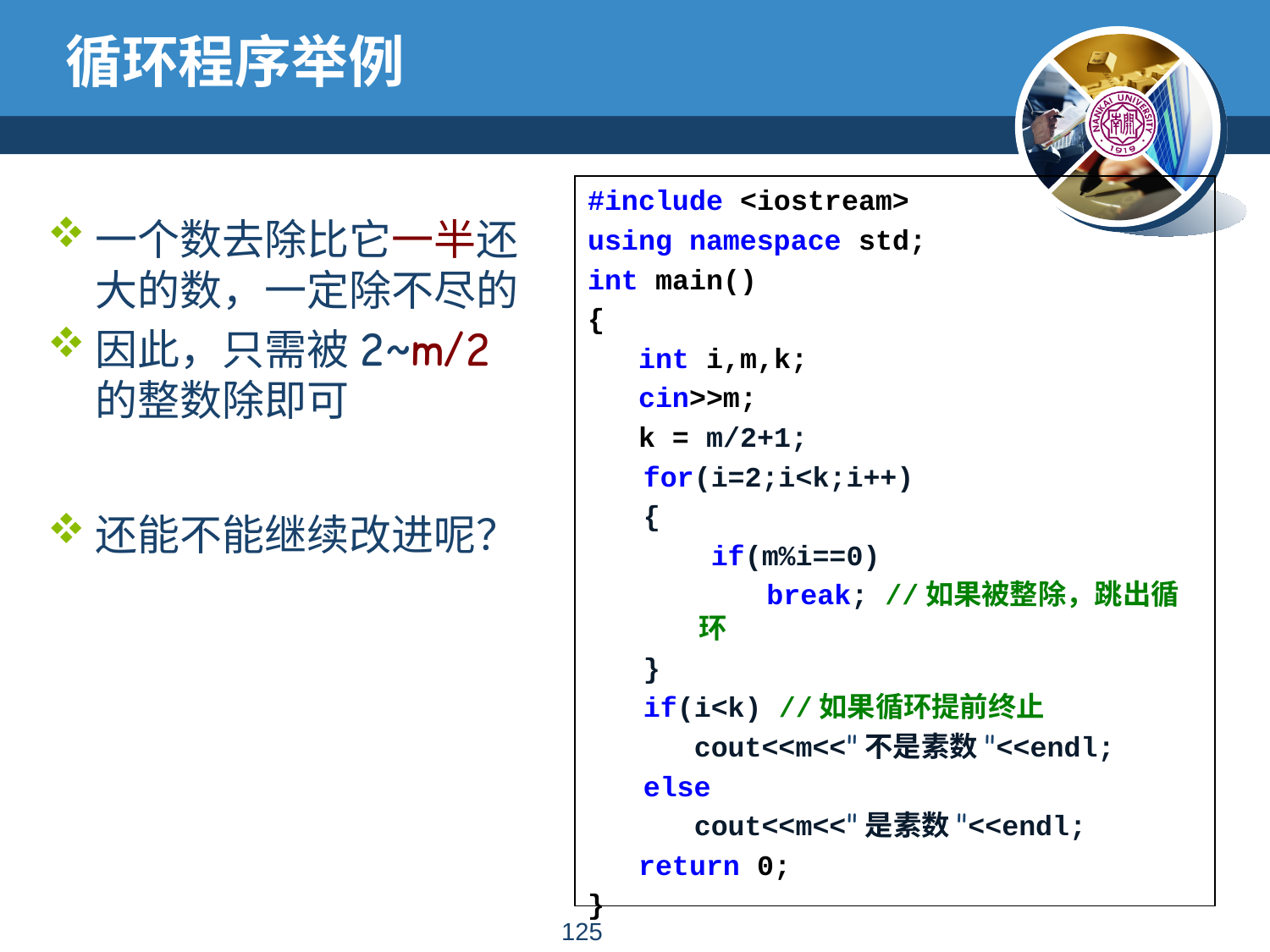

# 循环程序举例
#include <iostream>
using namespace std;
int main()
{
   int i,m,k;
   cin>>m;
   k = m/2+1;
for(i=2;i<k;i++)
{
    if(m%i==0)
    break; //如果被整除，跳出循环
}
if(i<k) //如果循环提前终止
   cout<<m<<"不是素数"<<endl;
else
   cout<<m<<"是素数"<<endl;
   return 0;
}

一个数去除比它一半还大的数，一定除不尽的
因此，只需被2~m/2的整数除即可

还能不能继续改进呢？

125